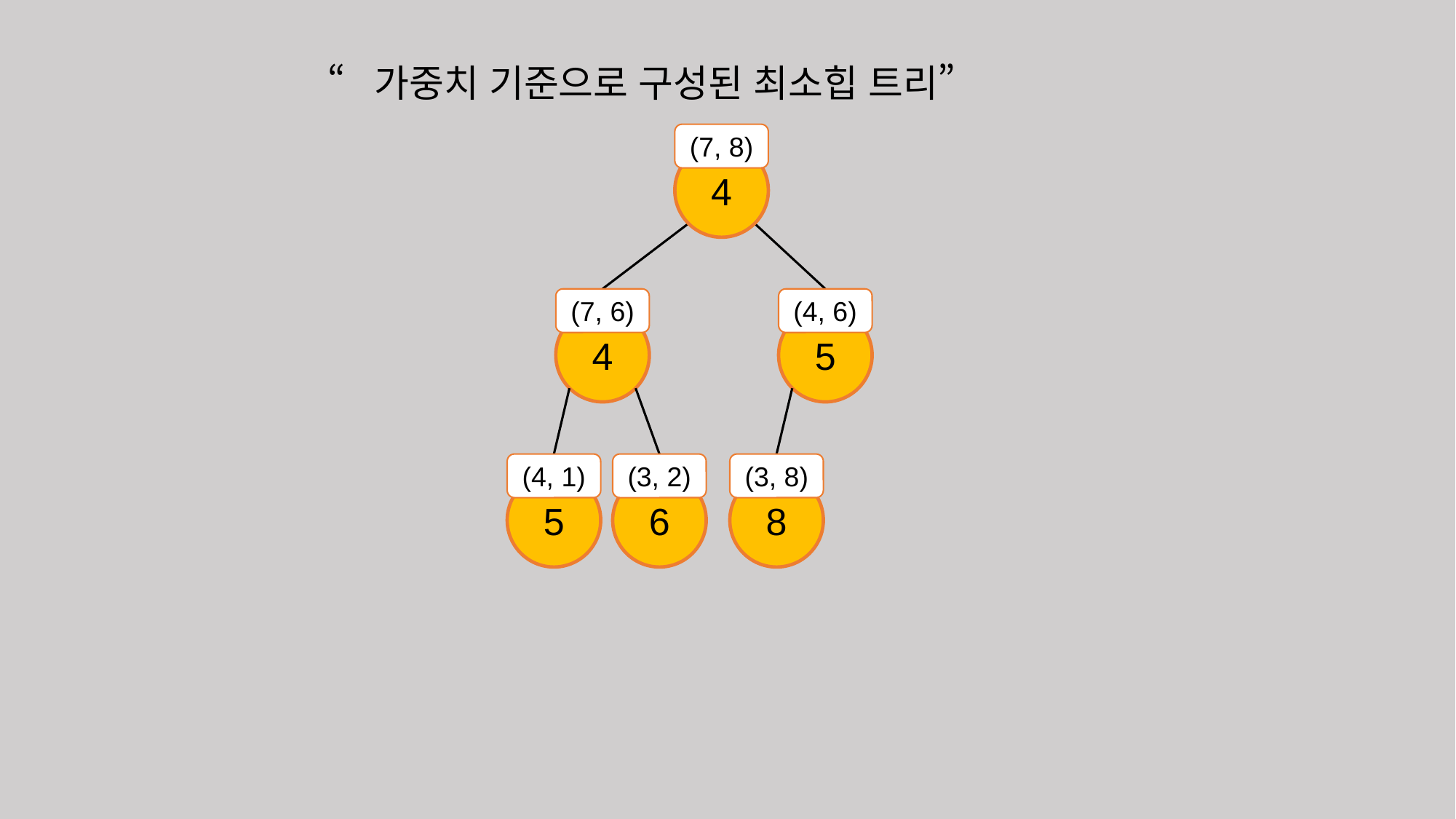

“가중치 기준으로 구성된 최소힙 트리”
(7, 8)
4
(7, 6)
4
(4, 6)
5
(4, 1)
5
(3, 2)
6
(3, 8)
8